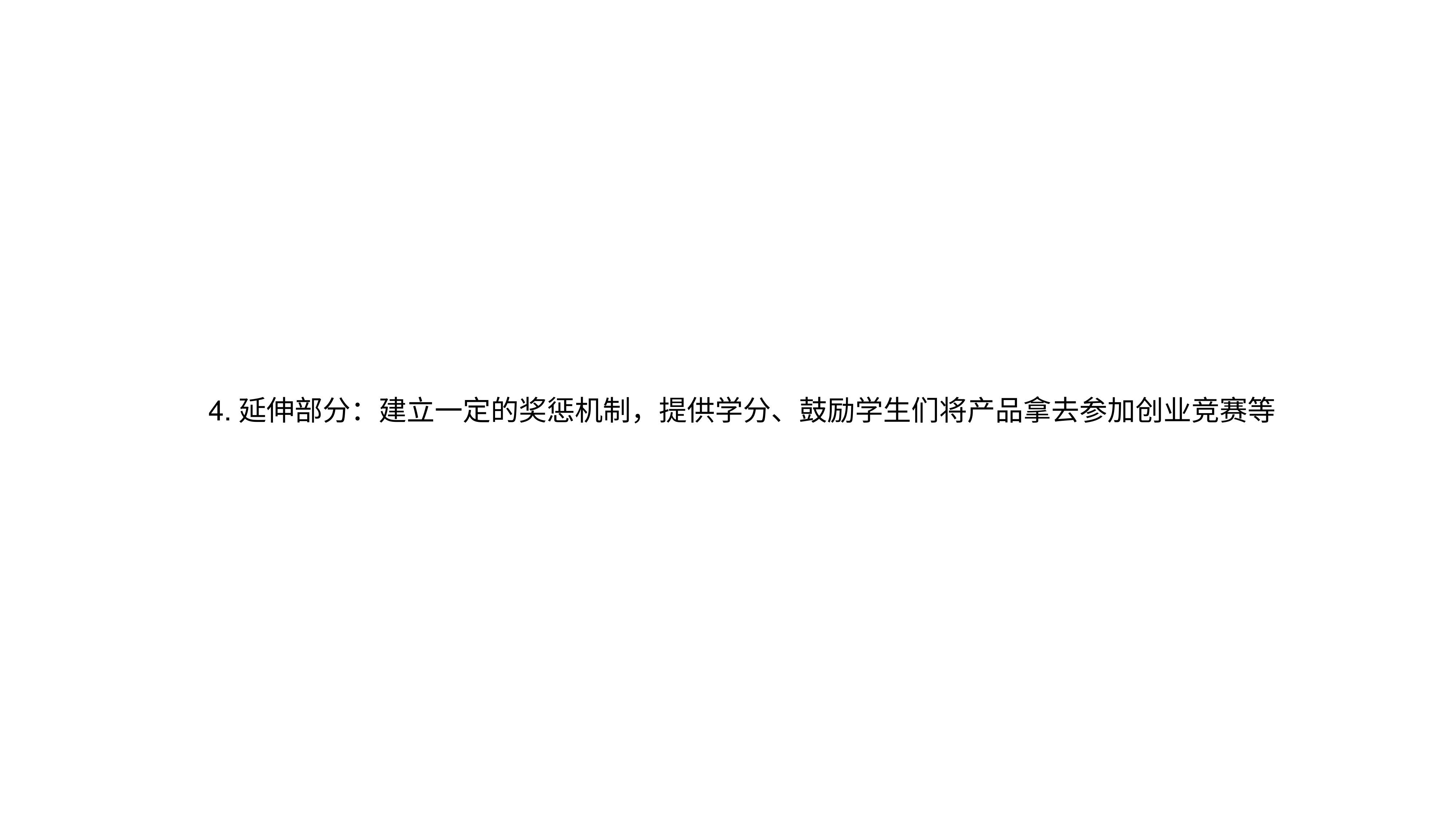

4.延伸部分：建立一定的奖惩机制，提供学分、鼓励学生们将产品拿去参加创业竞赛等